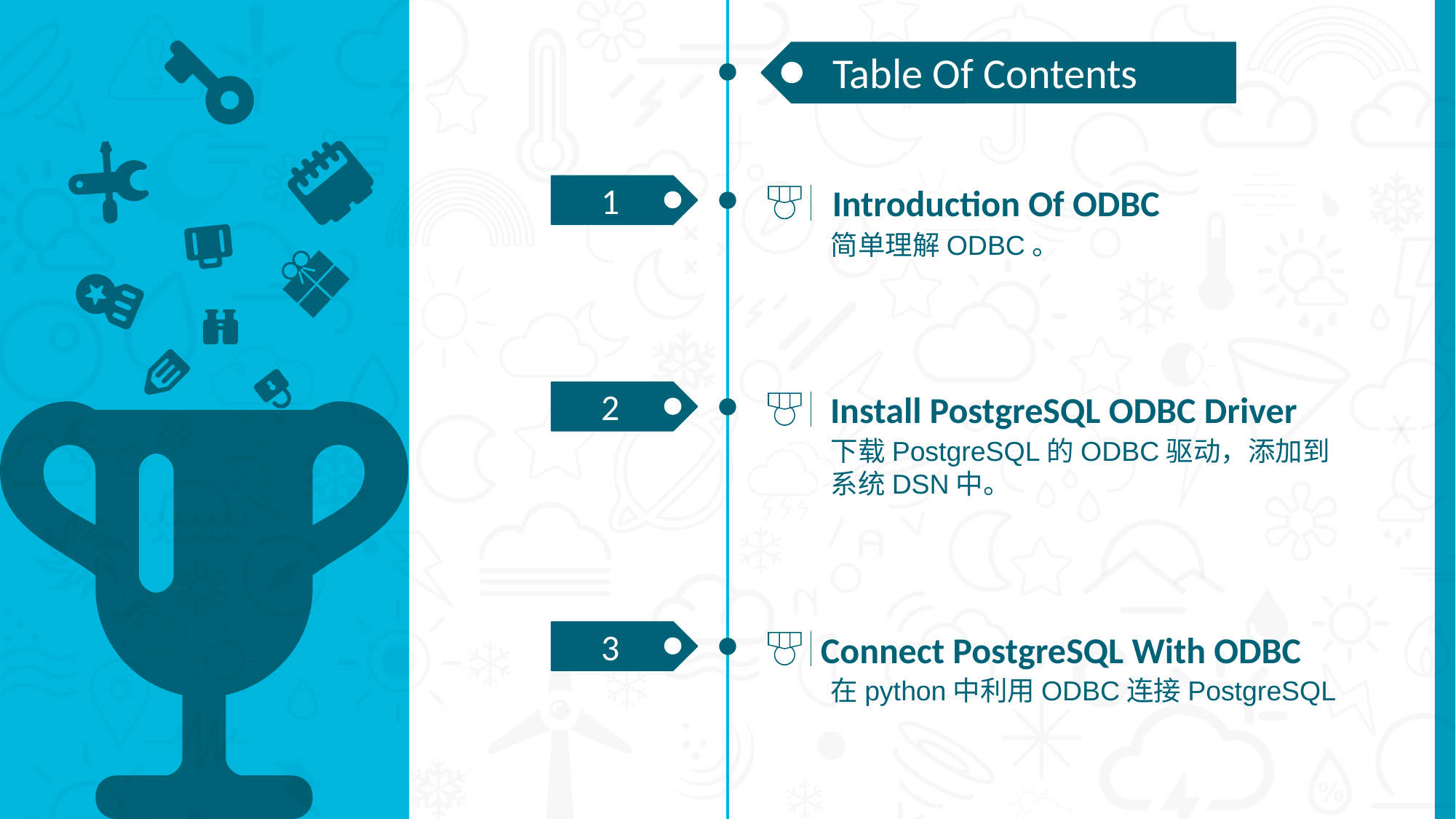

Table Of Contents

1

Introduction Of ODBC

简单理解ODBC。

2

Install PostgreSQL ODBC Driver

下载PostgreSQL的ODBC驱动，添加到系统DSN中。
3

Connect PostgreSQL With ODBC

在python中利用ODBC连接PostgreSQL